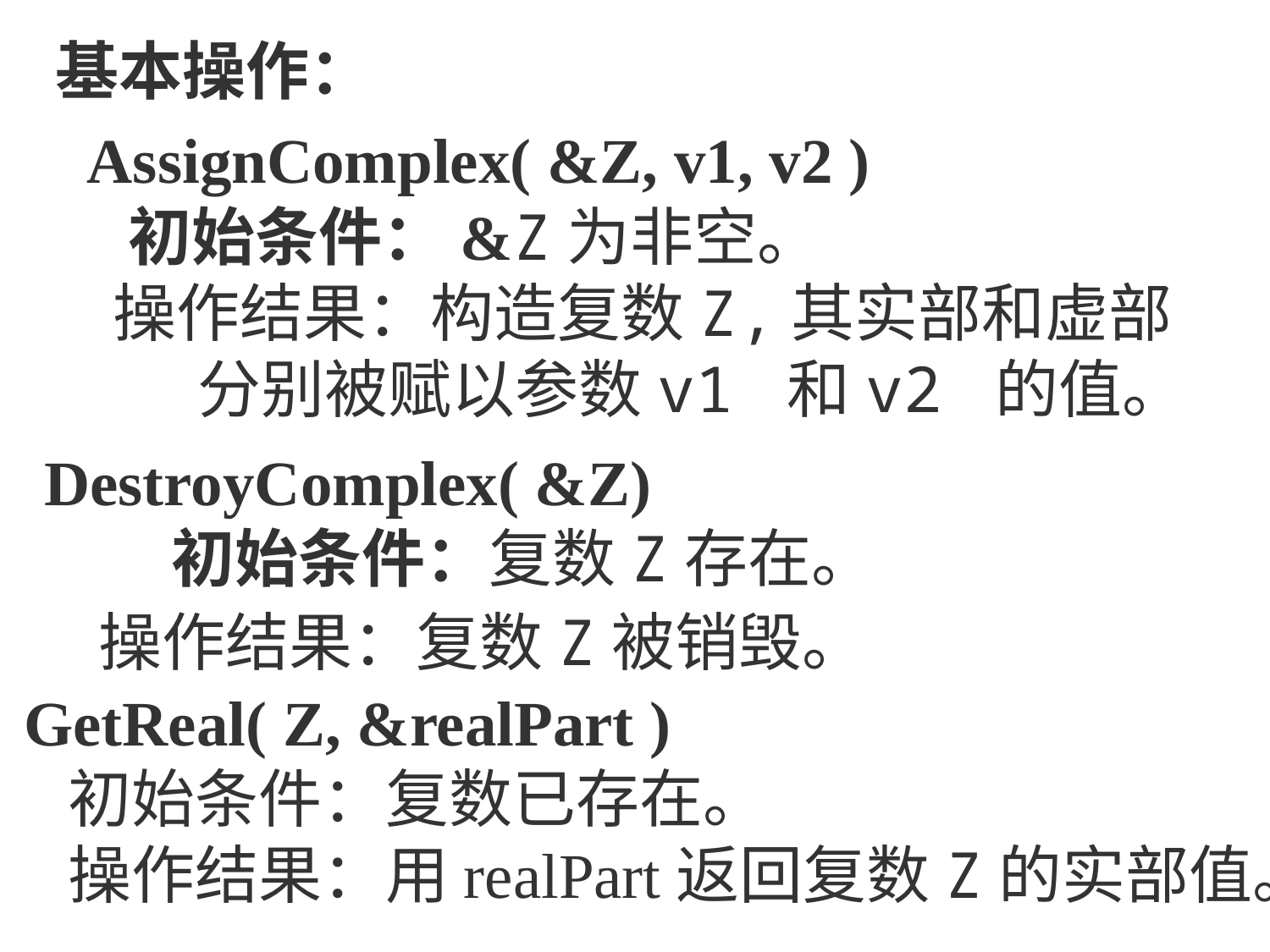

基本操作：
 AssignComplex( &Z, v1, v2 )
   初始条件：&Z为非空。
  操作结果：构造复数Z,其实部和虚部
        分别被赋以参数v1 和v2 的值。
  DestroyComplex( &Z)
          初始条件：复数Z存在。
     操作结果：复数Z被销毁。
GetReal( Z, &realPart )
  初始条件：复数已存在。
  操作结果：用realPart返回复数Z的实部值。